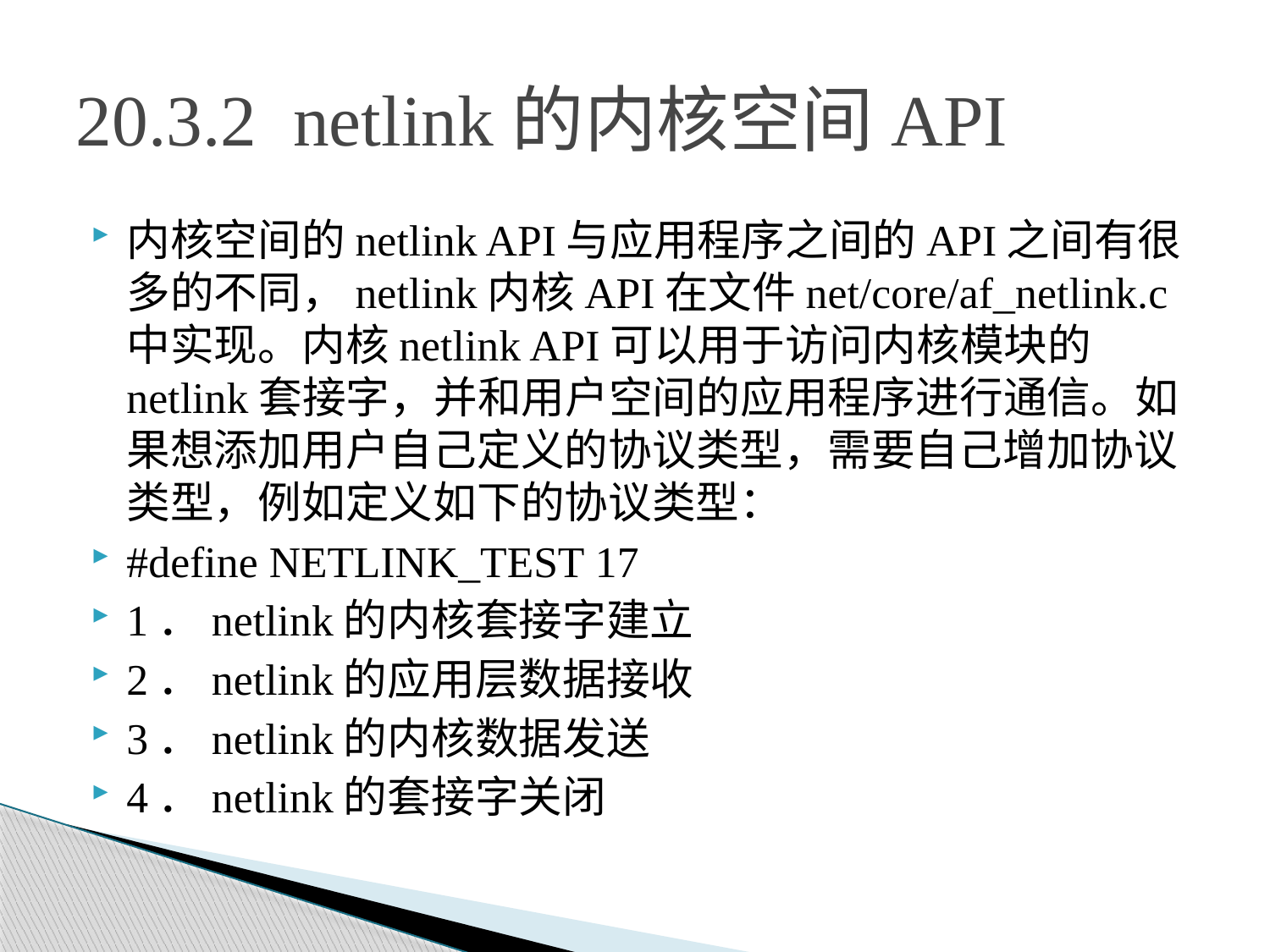

# 20.3.2  netlink的内核空间API
内核空间的netlink API与应用程序之间的API之间有很多的不同，netlink内核API在文件net/core/af_netlink.c中实现。内核netlink API可以用于访问内核模块的netlink套接字，并和用户空间的应用程序进行通信。如果想添加用户自己定义的协议类型，需要自己增加协议类型，例如定义如下的协议类型：
#define NETLINK_TEST 17
1．netlink的内核套接字建立
2．netlink的应用层数据接收
3．netlink的内核数据发送
4．netlink的套接字关闭